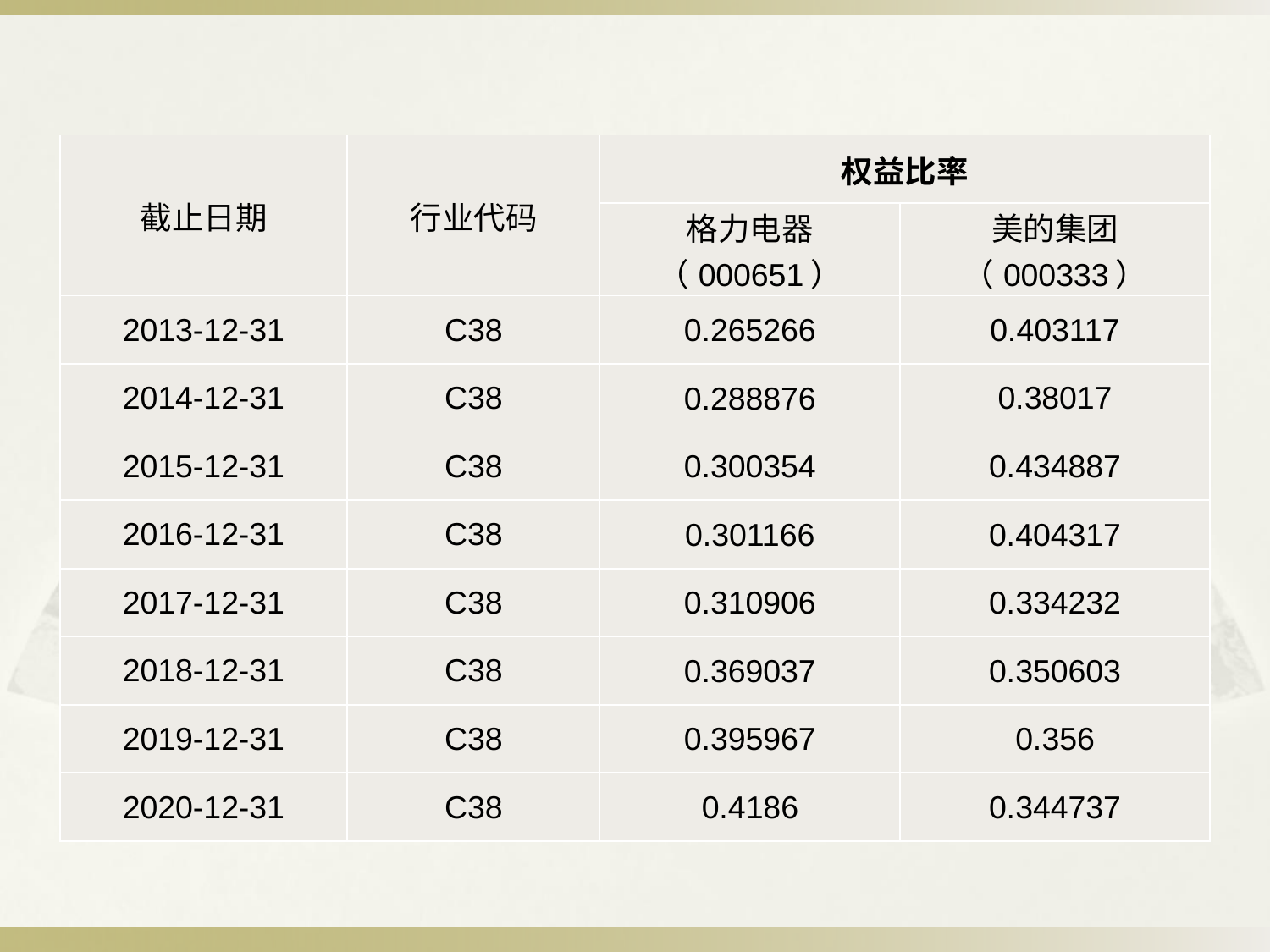

| 截止日期 | 行业代码 | 权益比率 |  |
| --- | --- | --- | --- |
| 截止日期 | 行业代码 | 格力电器（000651） | 美的集团（000333） |
| 2013-12-31 | C38 | 0.265266 | 0.403117 |
| 2014-12-31 | C38 | 0.288876 | 0.38017 |
| 2015-12-31 | C38 | 0.300354 | 0.434887 |
| 2016-12-31 | C38 | 0.301166 | 0.404317 |
| 2017-12-31 | C38 | 0.310906 | 0.334232 |
| 2018-12-31 | C38 | 0.369037 | 0.350603 |
| 2019-12-31 | C38 | 0.395967 | 0.356 |
| 2020-12-31 | C38 | 0.4186 | 0.344737 |